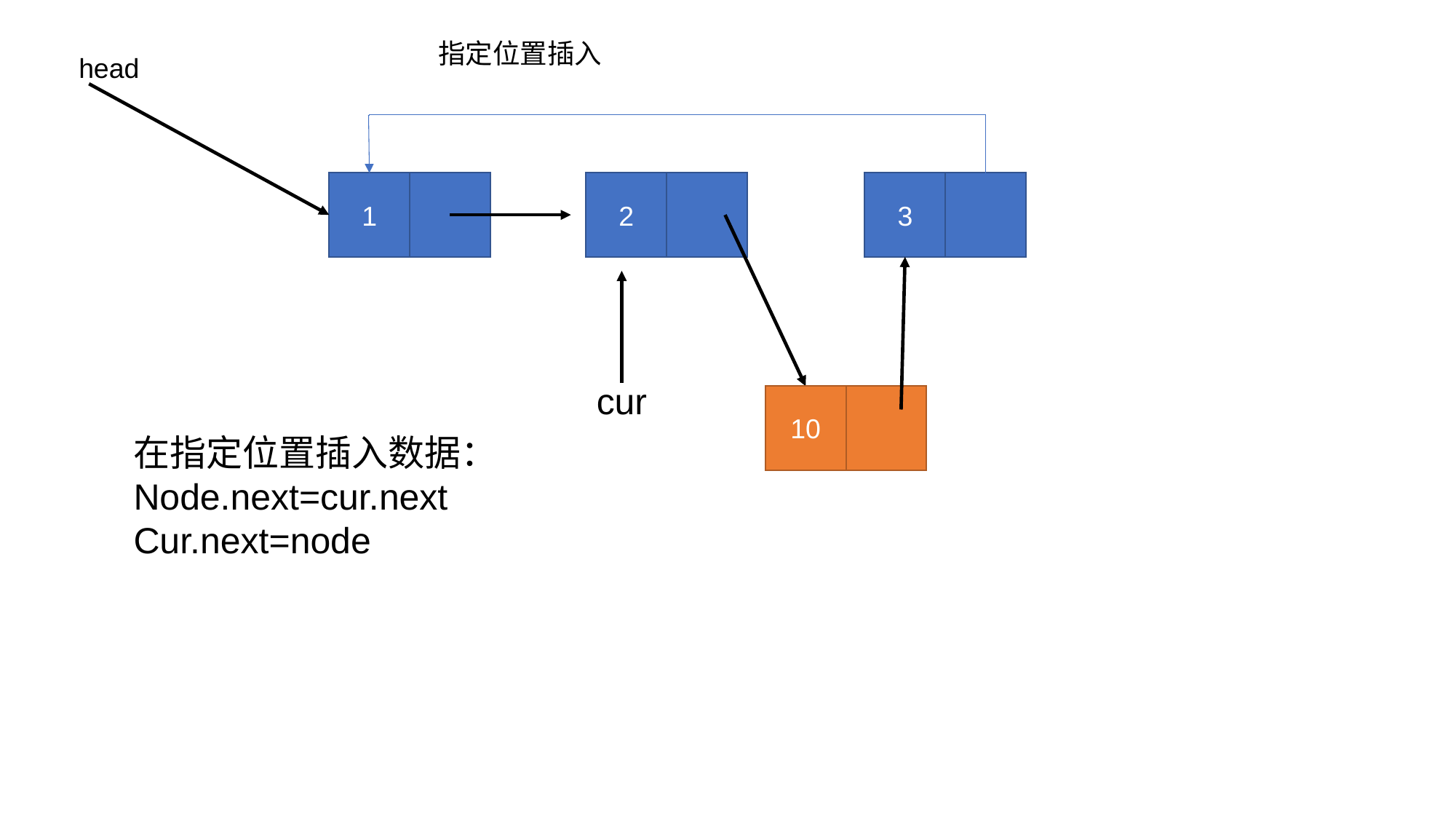

指定位置插入
head
1

2

3

cur

10
在指定位置插入数据：
Node.next=cur.next
Cur.next=node